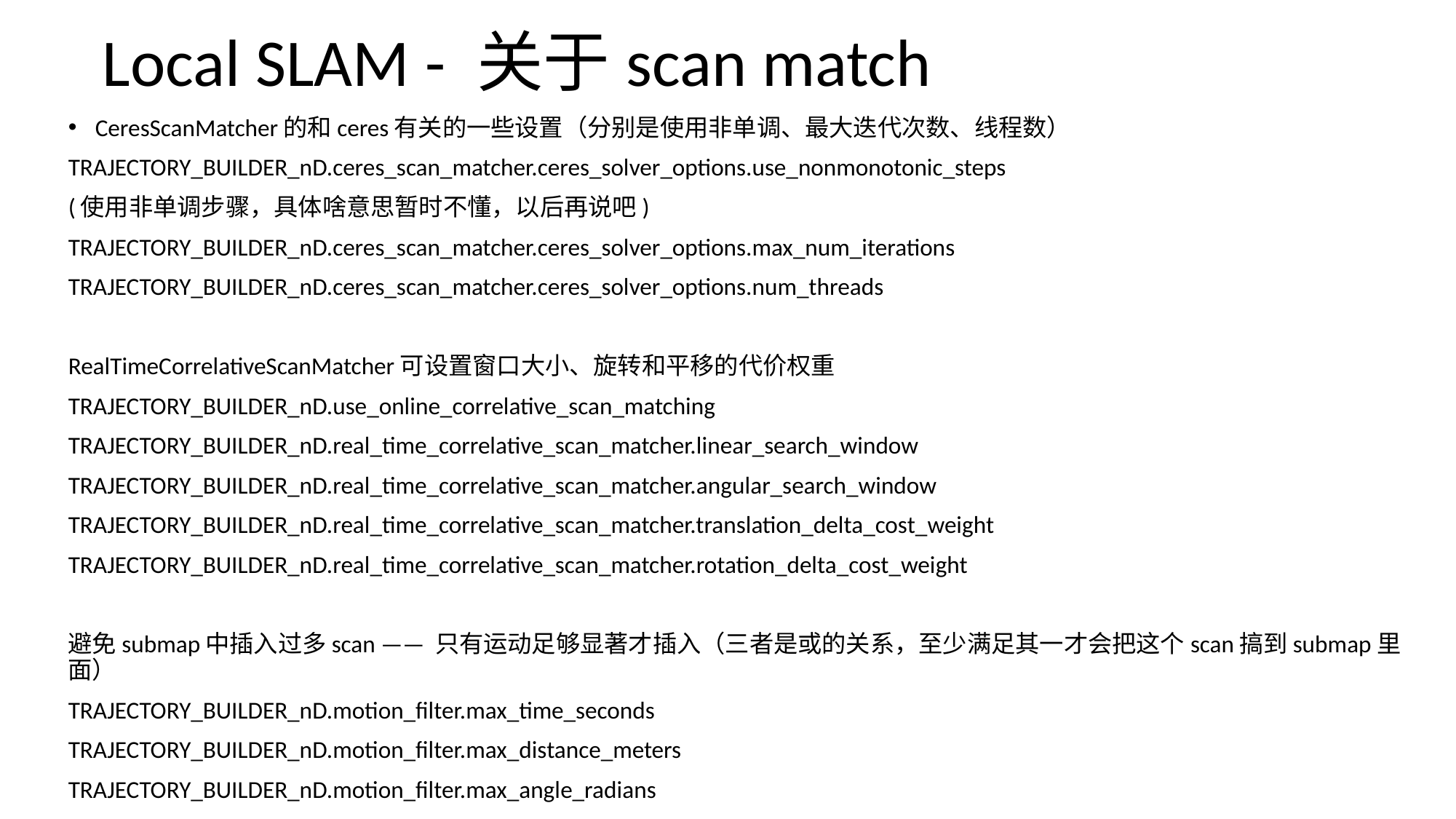

# Local SLAM - 关于scan match
CeresScanMatcher的和ceres有关的一些设置（分别是使用非单调、最大迭代次数、线程数）
TRAJECTORY_BUILDER_nD.ceres_scan_matcher.ceres_solver_options.use_nonmonotonic_steps
(使用非单调步骤，具体啥意思暂时不懂，以后再说吧)
TRAJECTORY_BUILDER_nD.ceres_scan_matcher.ceres_solver_options.max_num_iterations
TRAJECTORY_BUILDER_nD.ceres_scan_matcher.ceres_solver_options.num_threads

RealTimeCorrelativeScanMatcher可设置窗口大小、旋转和平移的代价权重
TRAJECTORY_BUILDER_nD.use_online_correlative_scan_matching
TRAJECTORY_BUILDER_nD.real_time_correlative_scan_matcher.linear_search_window
TRAJECTORY_BUILDER_nD.real_time_correlative_scan_matcher.angular_search_window
TRAJECTORY_BUILDER_nD.real_time_correlative_scan_matcher.translation_delta_cost_weight
TRAJECTORY_BUILDER_nD.real_time_correlative_scan_matcher.rotation_delta_cost_weight

避免submap中插入过多scan —— 只有运动足够显著才插入（三者是或的关系，至少满足其一才会把这个scan搞到submap里面）
TRAJECTORY_BUILDER_nD.motion_filter.max_time_seconds
TRAJECTORY_BUILDER_nD.motion_filter.max_distance_meters
TRAJECTORY_BUILDER_nD.motion_filter.max_angle_radians